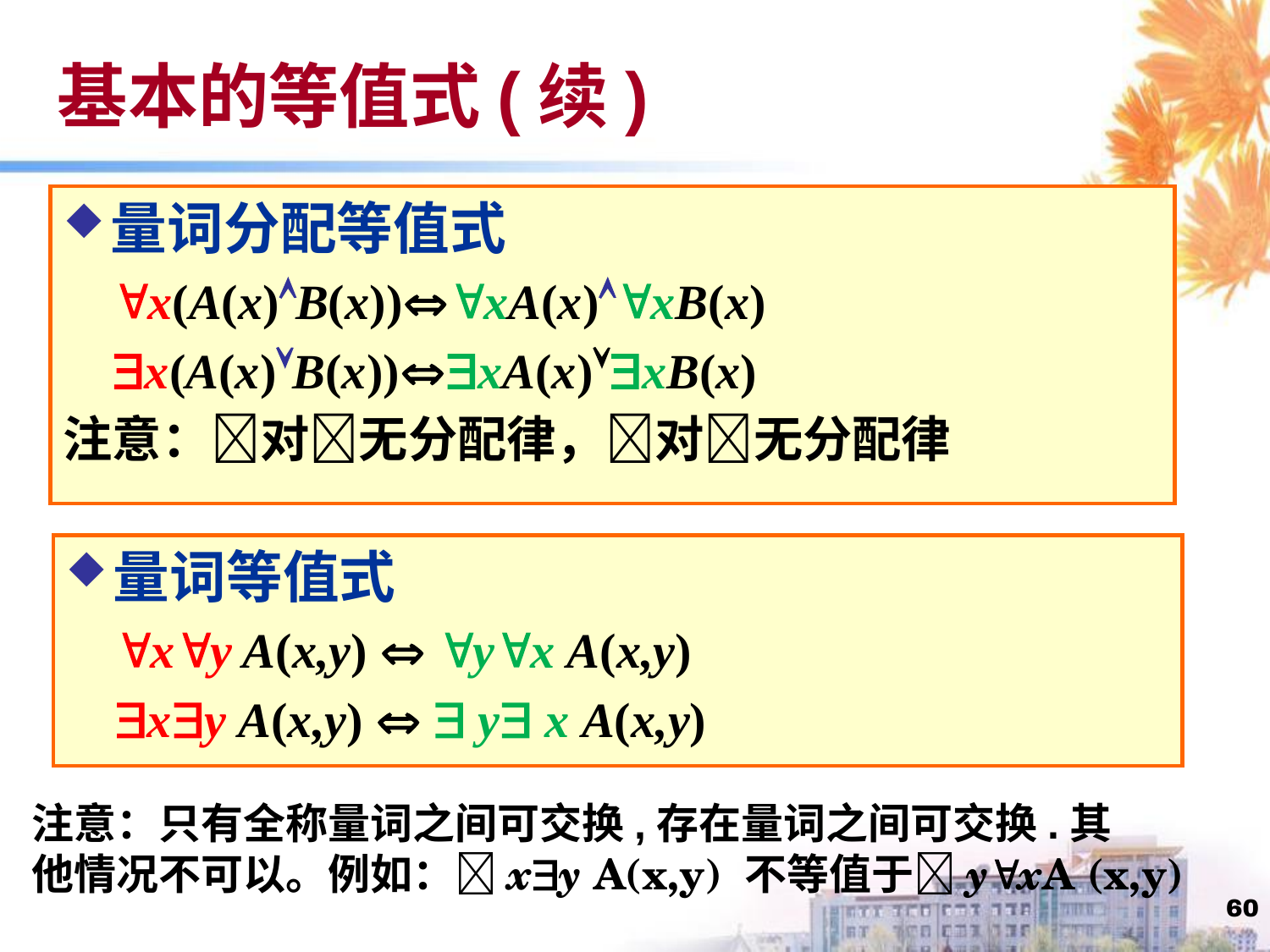

# 基本的等值式(续)
量词分配等值式
    ∀x(A(x)∧B(x))⇔∀xA(x)∧∀xB(x)
    ∃x(A(x)∨B(x))⇔∃xA(x)∨∃xB(x)
注意：∀对∨无分配律，∃对∧无分配律

量词等值式
    ∀x∀y A(x,y) ⇔ ∀y∀x A(x,y)
    ∃x∃y A(x,y) ⇔ ∃ y∃ x A(x,y)
注意：只有全称量词之间可交换,存在量词之间可交换.其
他情况不可以。例如：∀x∃y A(x,y) 不等值于∃y∀xA (x,y)
60